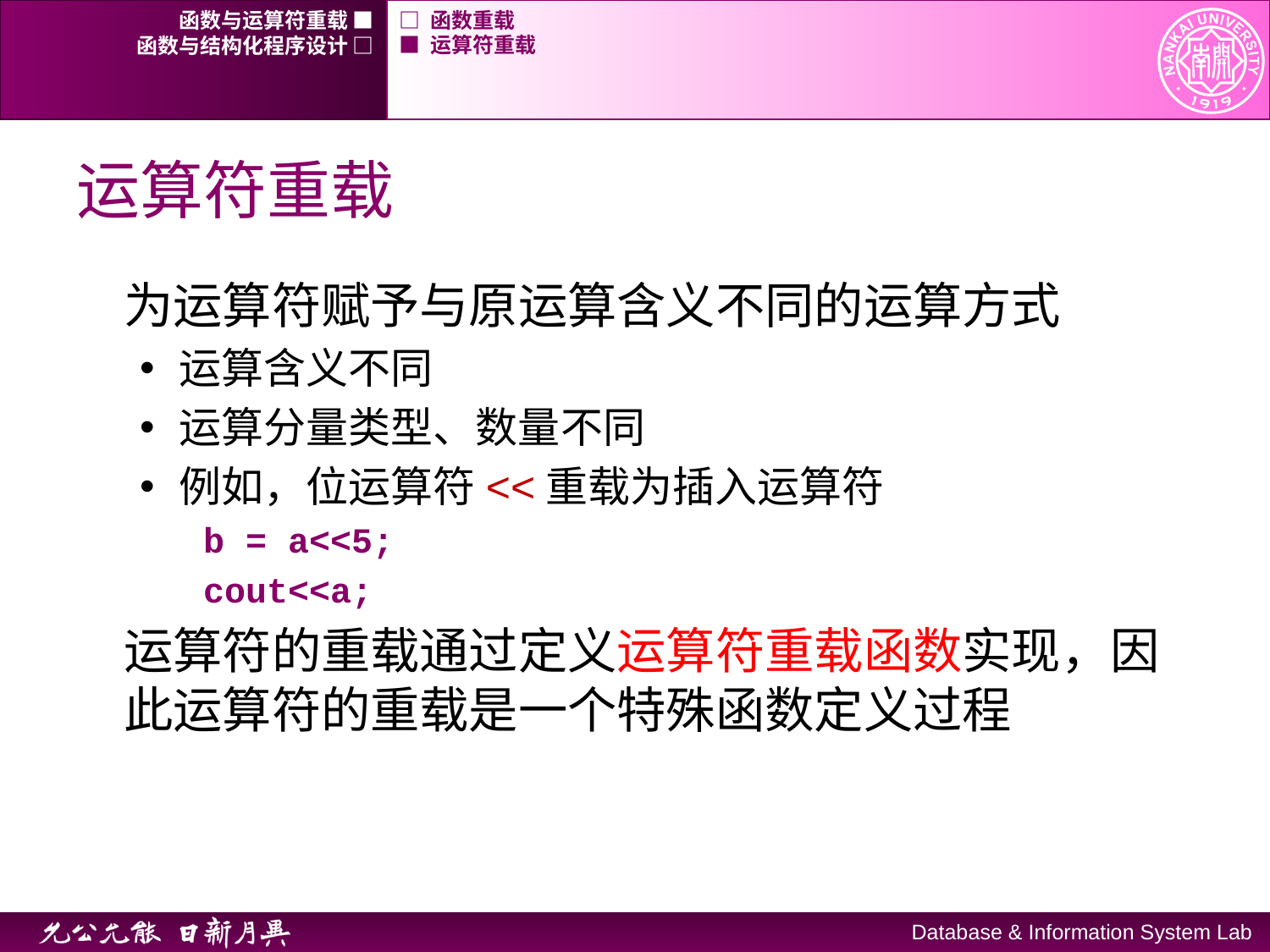

函数与运算符重载 ■
□ 函数重载
函数与结构化程序设计 □
■ 运算符重载

# 运算符重载
为运算符赋予与原运算含义不同的运算方式
运算含义不同
运算分量类型、数量不同
例如，位运算符<<重载为插入运算符
b = a<<5;
cout<<a;
运算符的重载通过定义运算符重载函数实现，因此运算符的重载是一个特殊函数定义过程